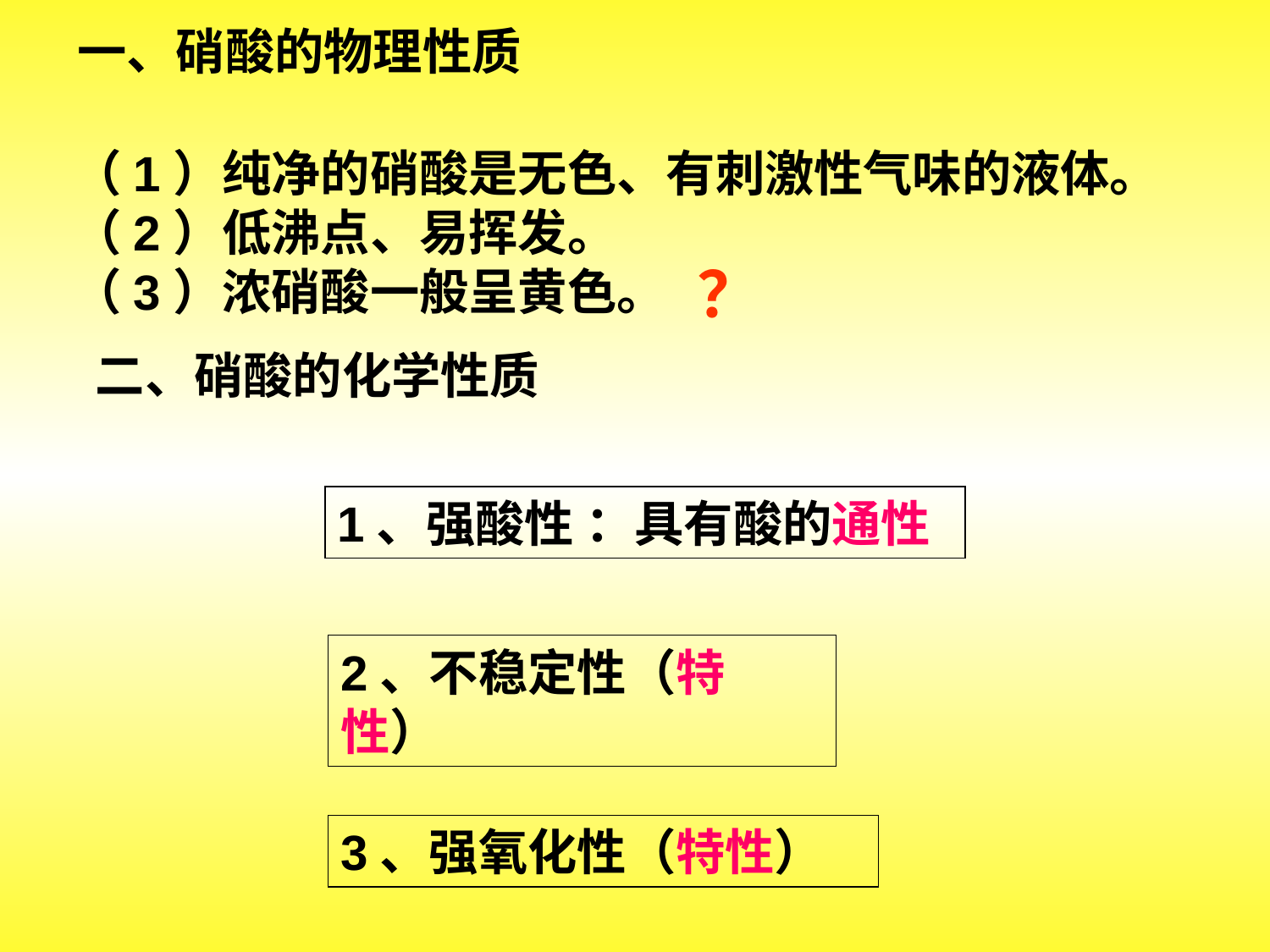

一、硝酸的物理性质
（1）纯净的硝酸是无色、有刺激性气味的液体。
（2）低沸点、易挥发。
（3）浓硝酸一般呈黄色。
？
二、硝酸的化学性质

1、强酸性 ：具有酸的通性

2、不稳定性（特性）

3、强氧化性（特性）